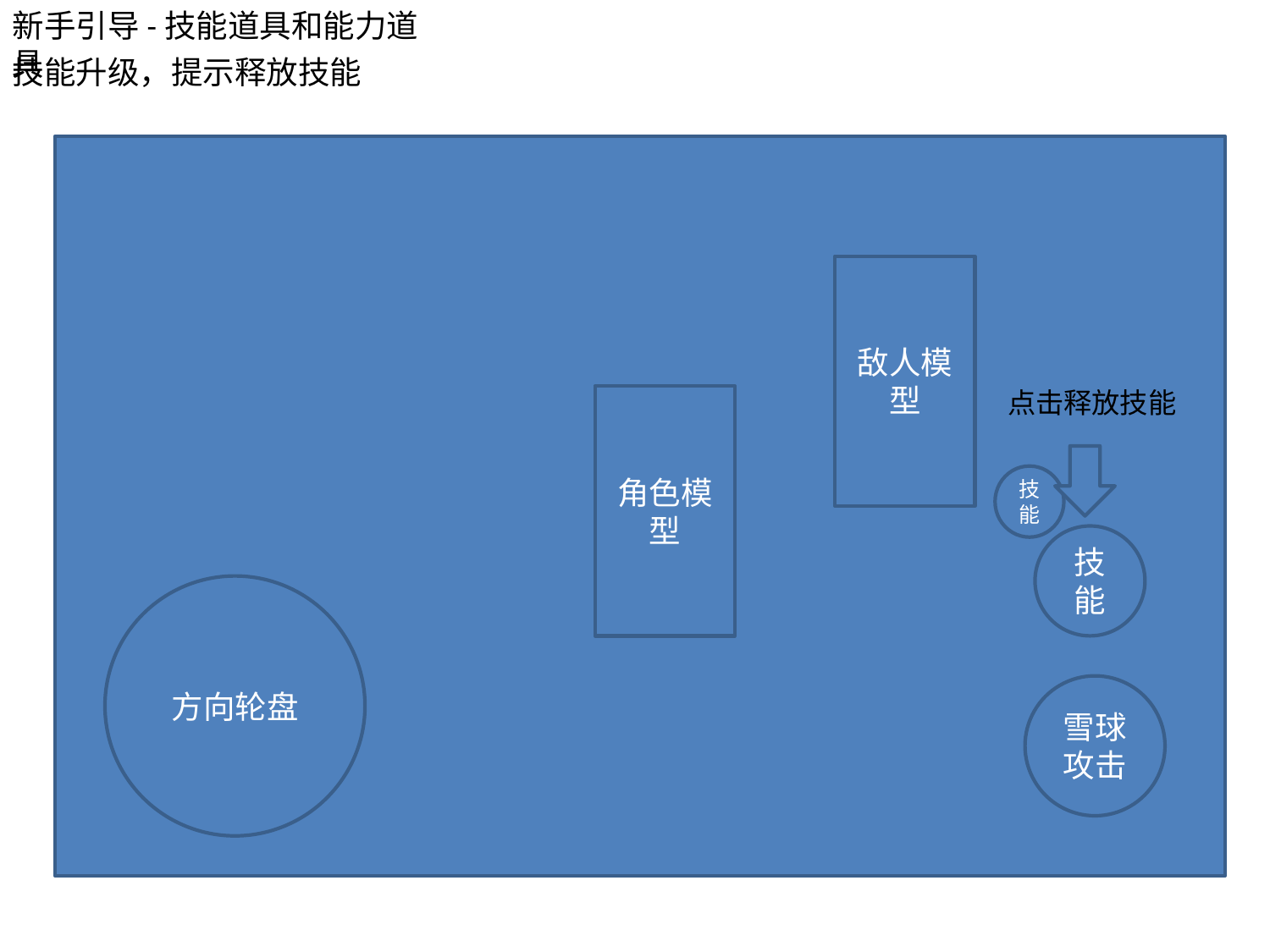

新手引导-技能道具和能力道具
技能升级，提示释放技能

敌人模型
点击释放技能
角色模型

技能
技能
方向轮盘
雪球攻击